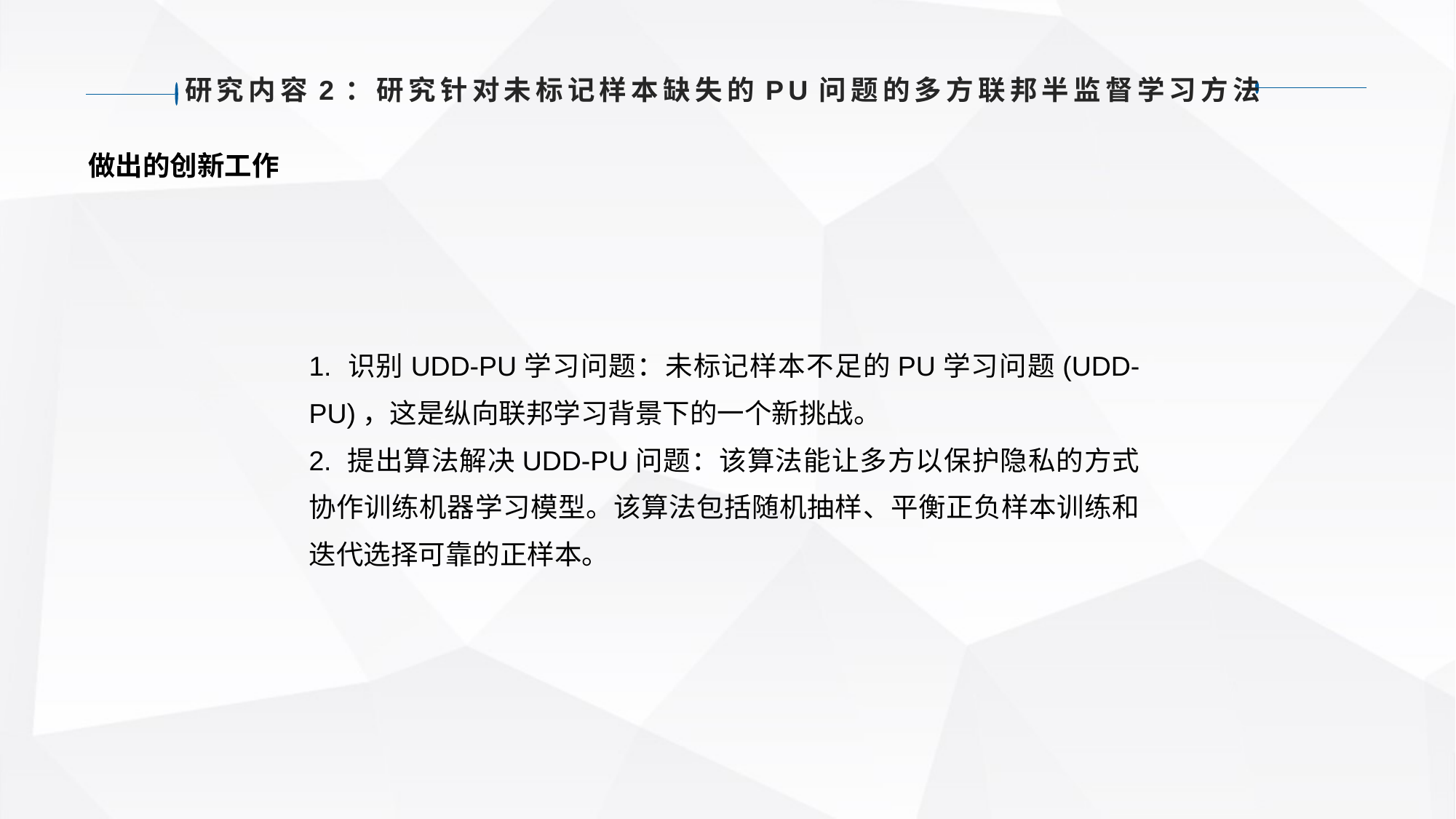

研究内容2：研究针对未标记样本缺失的PU问题的多方联邦半监督学习方法

做出的创新工作
1. 识别UDD-PU学习问题：未标记样本不足的PU学习问题(UDD-PU)，这是纵向联邦学习背景下的一个新挑战。
2. 提出算法解决UDD-PU问题：该算法能让多方以保护隐私的方式协作训练机器学习模型。该算法包括随机抽样、平衡正负样本训练和迭代选择可靠的正样本。